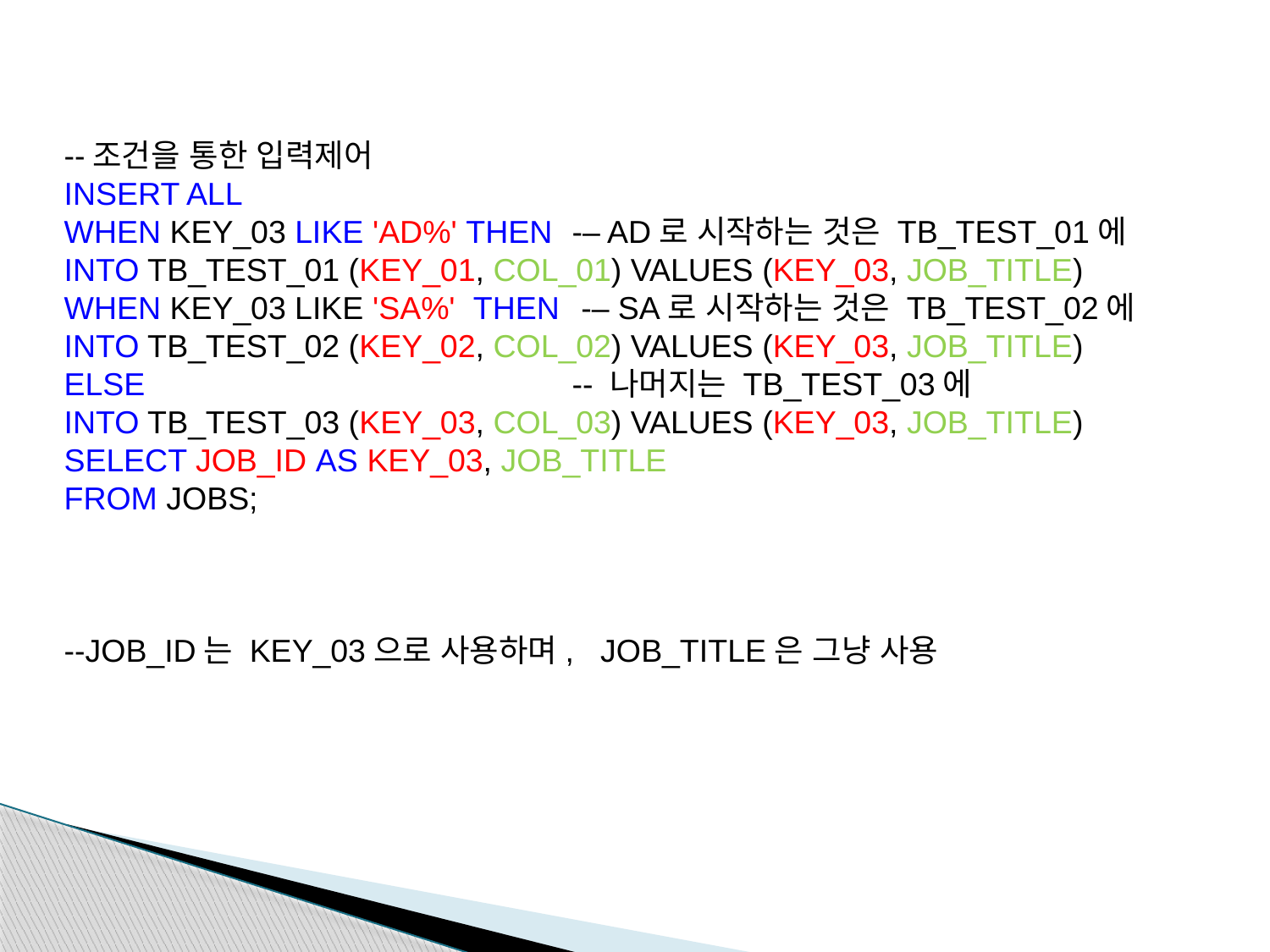

--조건을 통한 입력제어
INSERT ALL
WHEN KEY_03 LIKE 'AD%' THEN 	-– AD로 시작하는 것은 TB_TEST_01에
INTO TB_TEST_01 (KEY_01, COL_01) VALUES (KEY_03, JOB_TITLE)
WHEN KEY_03 LIKE 'SA%'  THEN	 -– SA로 시작하는 것은 TB_TEST_02에
INTO TB_TEST_02 (KEY_02, COL_02) VALUES (KEY_03, JOB_TITLE)
ELSE				-- 나머지는 TB_TEST_03에
INTO TB_TEST_03 (KEY_03, COL_03) VALUES (KEY_03, JOB_TITLE)
SELECT JOB_ID AS KEY_03, JOB_TITLE
FROM JOBS;

--JOB_ID는 KEY_03으로 사용하며,   JOB_TITLE은 그냥 사용